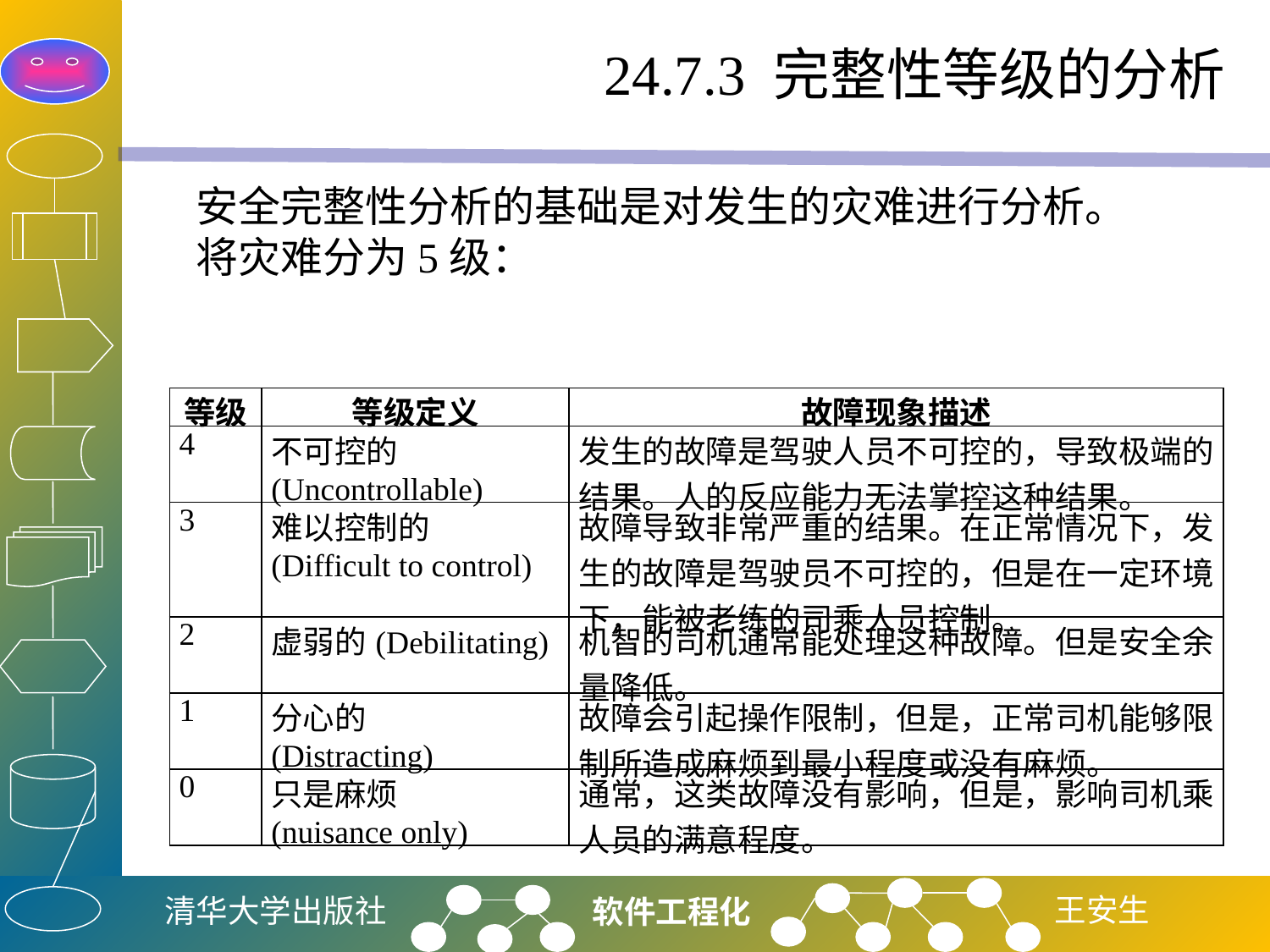

# 24.7.3 完整性等级的分析
安全完整性分析的基础是对发生的灾难进行分析。将灾难分为5级：
| 等级 | 等级定义 | 故障现象描述 |
| --- | --- | --- |
| 4 | 不可控的 (Uncontrollable) | 发生的故障是驾驶人员不可控的，导致极端的结果。人的反应能力无法掌控这种结果。 |
| 3 | 难以控制的 (Difficult to control) | 故障导致非常严重的结果。在正常情况下，发生的故障是驾驶员不可控的，但是在一定环境下，能被老练的司乘人员控制。 |
| 2 | 虚弱的(Debilitating) | 机智的司机通常能处理这种故障。但是安全余量降低。 |
| 1 | 分心的 (Distracting) | 故障会引起操作限制，但是，正常司机能够限制所造成麻烦到最小程度或没有麻烦。 |
| 0 | 只是麻烦 (nuisance only) | 通常，这类故障没有影响，但是，影响司机乘人员的满意程度。 |